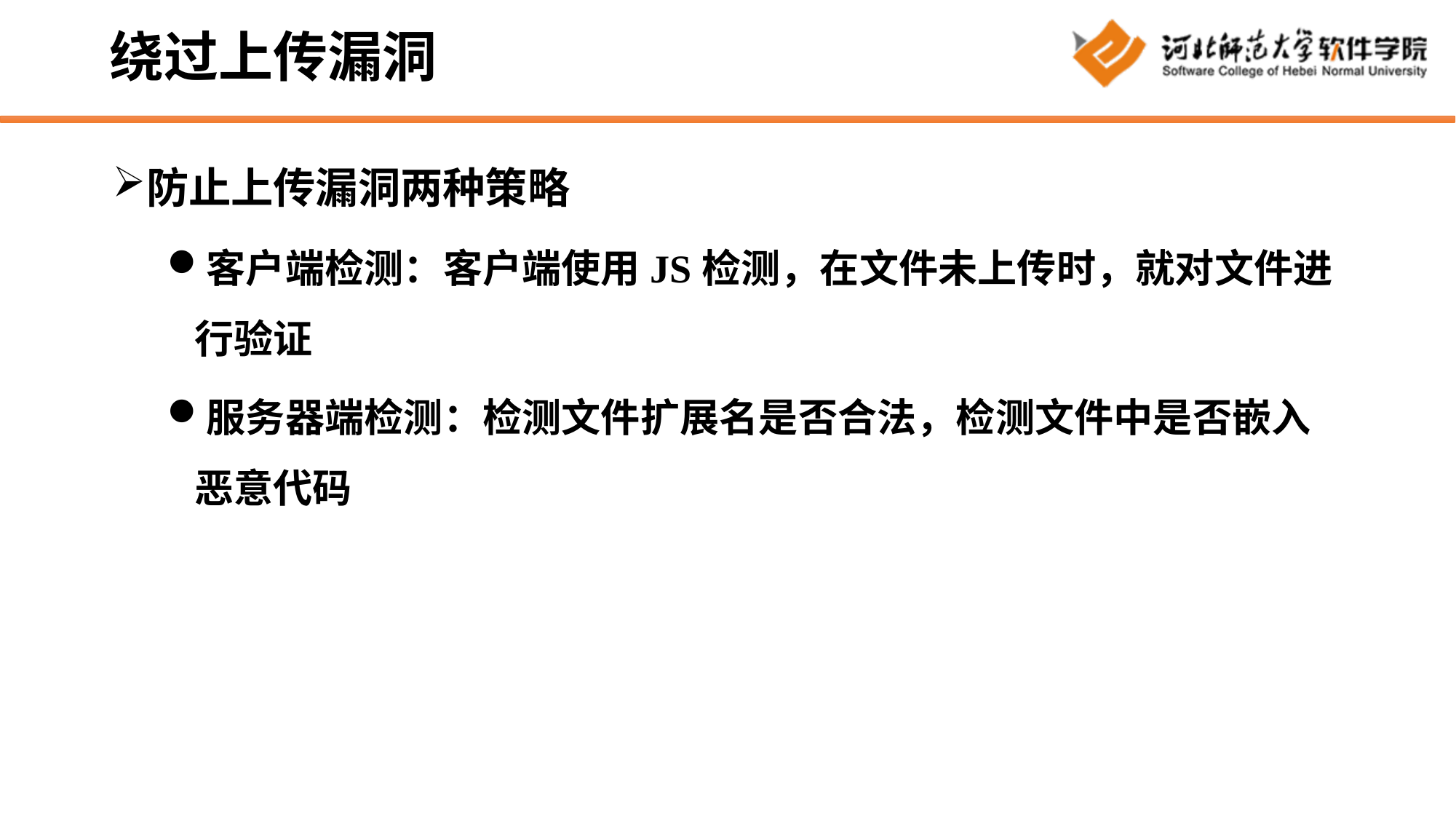

# 绕过上传漏洞
防止上传漏洞两种策略
客户端检测：客户端使用JS检测，在文件未上传时，就对文件进行验证
服务器端检测：检测文件扩展名是否合法，检测文件中是否嵌入恶意代码